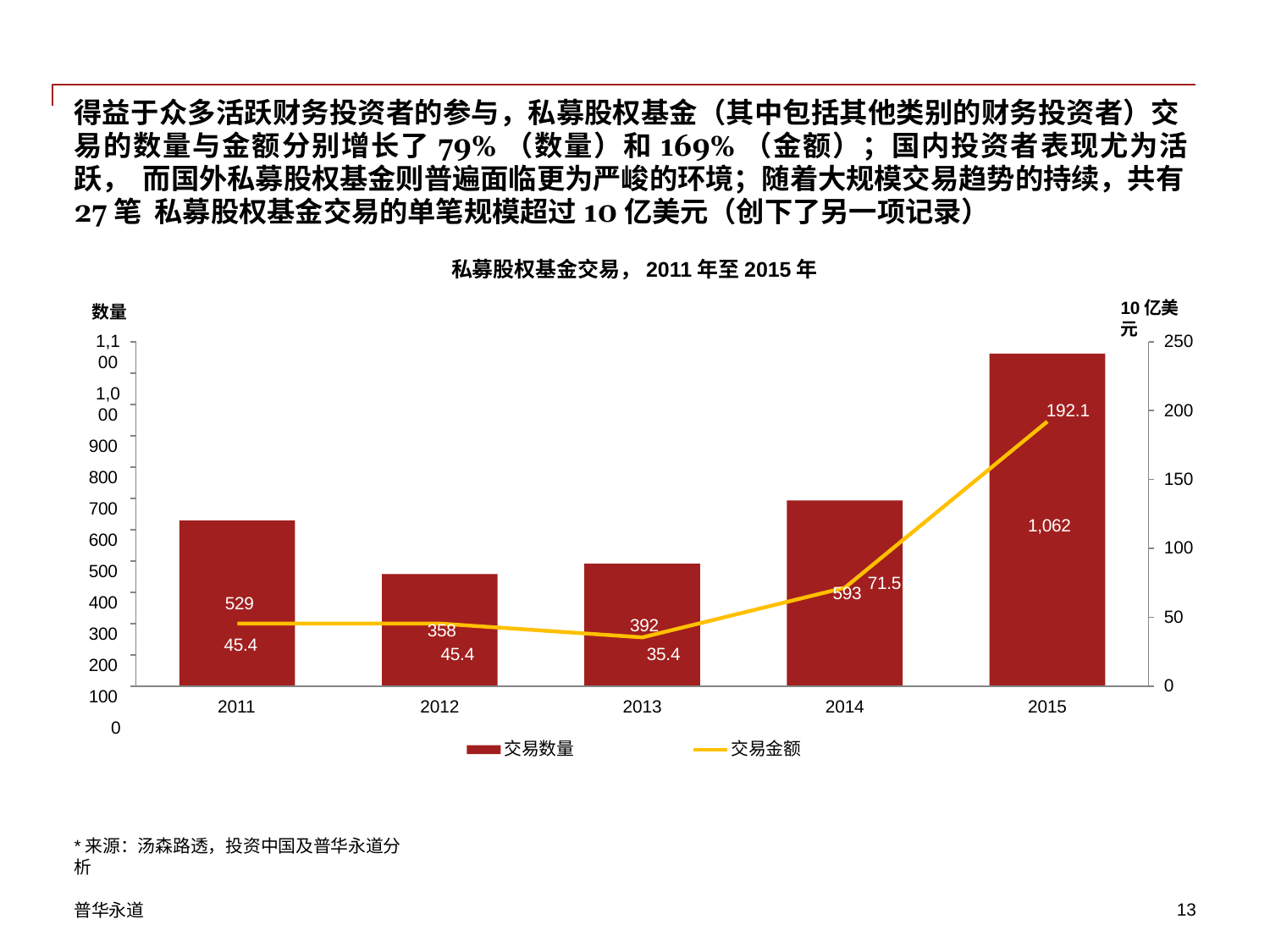

得益于众多活跃财务投资者的参与，私募股权基金（其中包括其他类别的财务投资者）交  易的数量与金额分别增长了79%（数量）和169%（金额）；国内投资者表现尤为活跃，  而国外私募股权基金则普遍面临更为严峻的环境；随着大规模交易趋势的持续，共有27笔  私募股权基金交易的单笔规模超过10亿美元（创下了另一项记录）
私募股权基金交易，2011年至2015年
10亿美元
数量
1,100
1,000
900
800
700
600
500
400
300
200
100
0
250

192.1

1,062

200

150

100

71.5

45.4

593
529

50
392
35.4

358
45.4

0

2011
2012
2013
2014
2015
交易数量
交易金额

*来源：汤森路透，投资中国及普华永道分析
普华永道
13